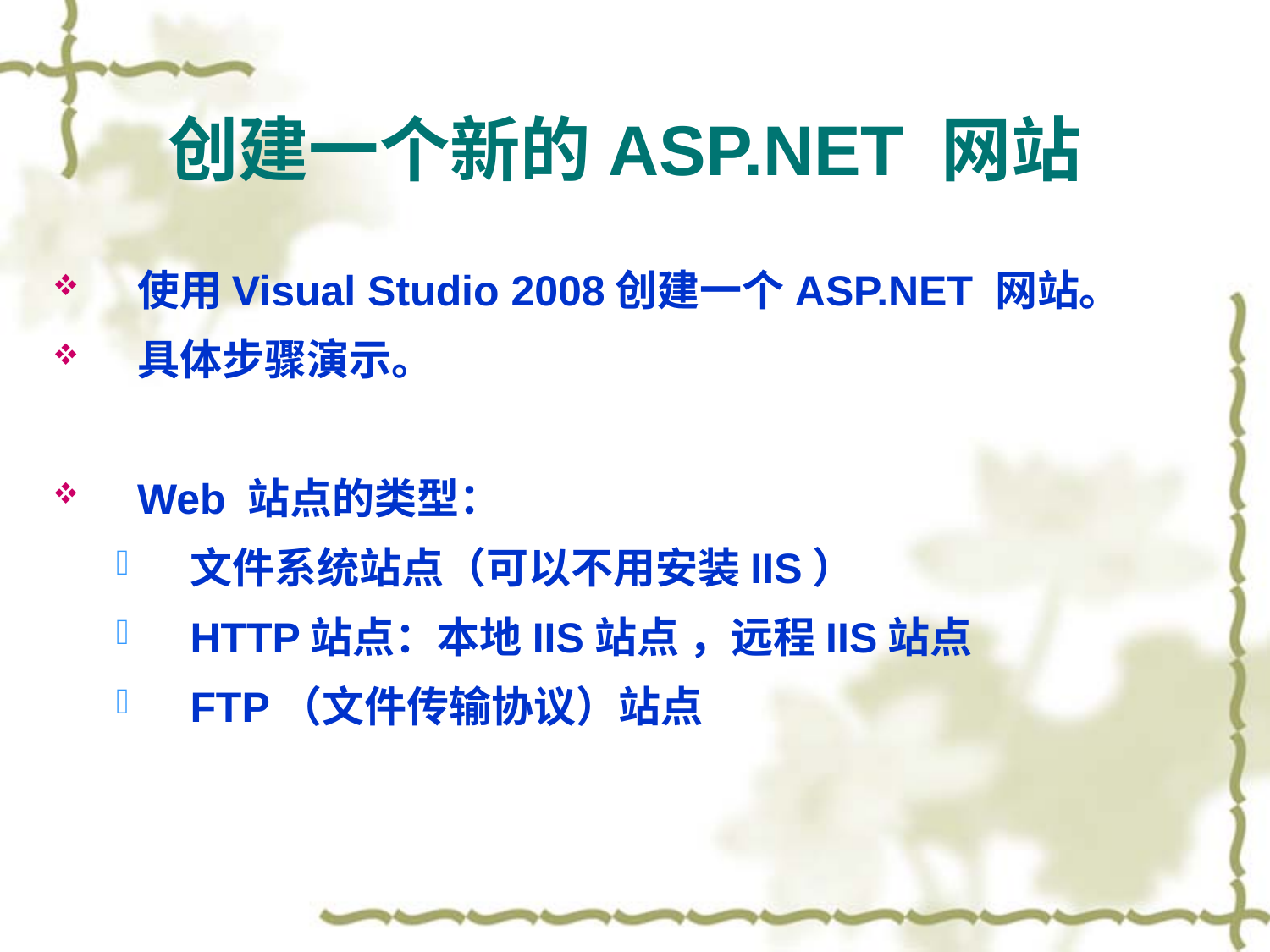

创建一个新的ASP.NET 网站
使用Visual Studio 2008创建一个ASP.NET 网站。
具体步骤演示。

Web 站点的类型：
文件系统站点（可以不用安装IIS）
HTTP站点：本地IIS站点 ，远程IIS站点
FTP（文件传输协议）站点